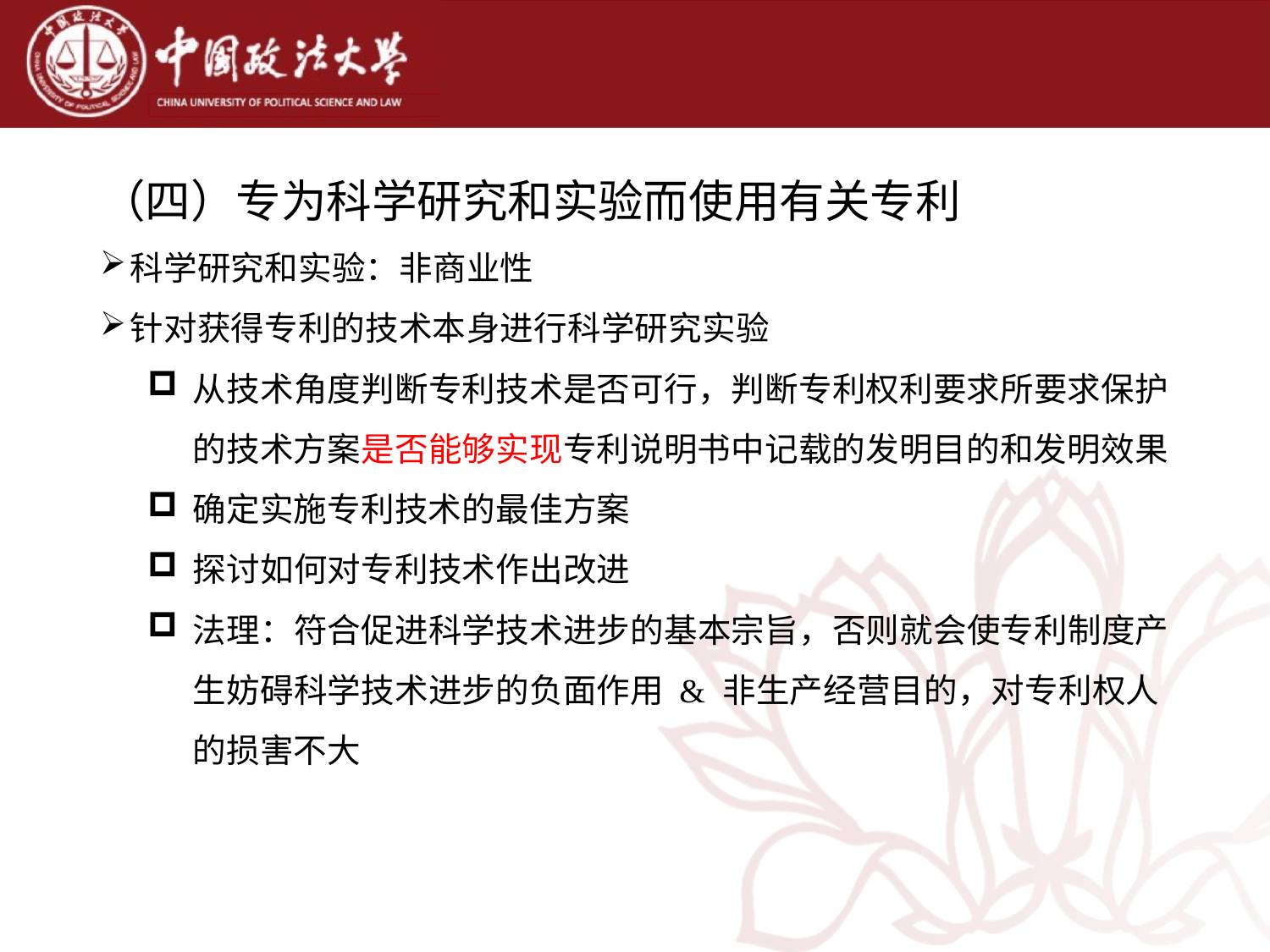

（四）专为科学研究和实验而使用有关专利
科学研究和实验：非商业性
针对获得专利的技术本身进行科学研究实验
从技术角度判断专利技术是否可行，判断专利权利要求所要求保护的技术方案是否能够实现专利说明书中记载的发明目的和发明效果
确定实施专利技术的最佳方案
探讨如何对专利技术作出改进
法理：符合促进科学技术进步的基本宗旨，否则就会使专利制度产生妨碍科学技术进步的负面作用 & 非生产经营目的，对专利权人的损害不大